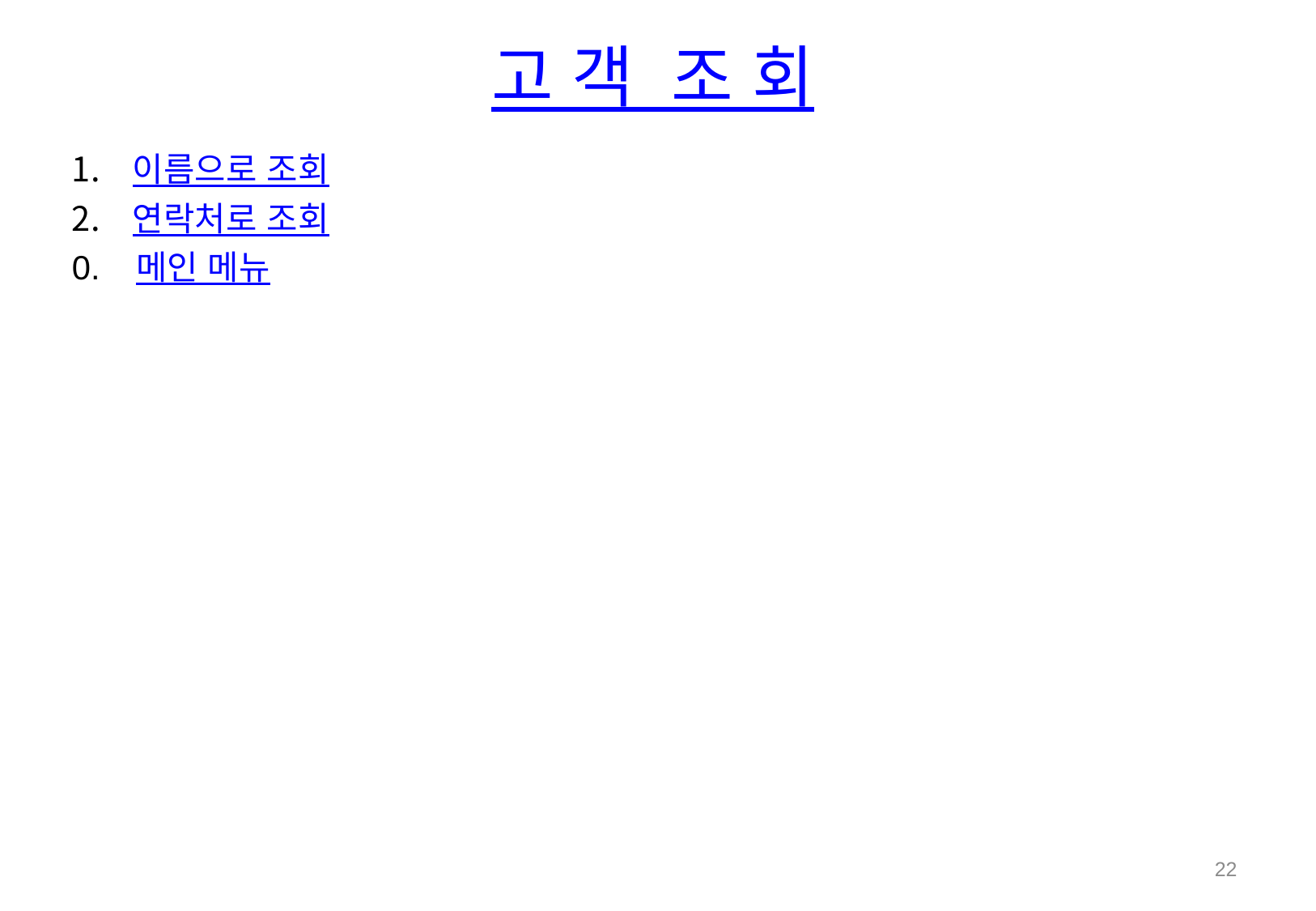

고 객  조 회
이름으로 조회
연락처로 조회
0.   메인 메뉴

22